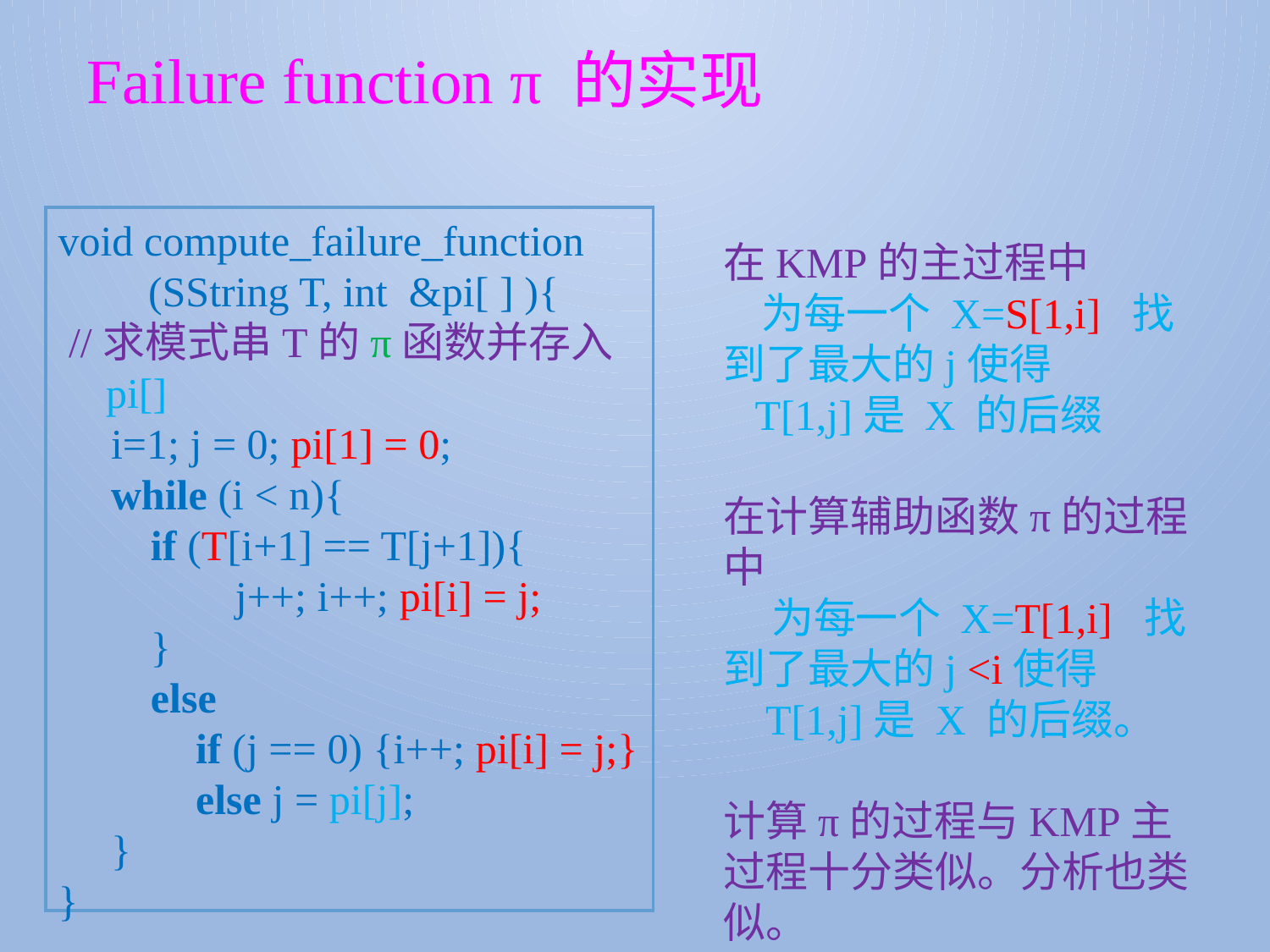

# Failure function π 的实现
void compute_failure_function
    (SString T, int  &pi[ ] ){
 //求模式串T的π函数并存入pi[]
     i=1; j = 0; pi[1] = 0;
     while (i < n){
    if (T[i+1] == T[j+1]){
    	j++; i++; pi[i] = j;
    }
    else
            if (j == 0) {i++; pi[i] = j;}
            else j = pi[j];
     }
}
在KMP的主过程中
   为每一个 X=S[1,i]  找到了最大的j使得
   T[1,j]是 X 的后缀

在计算辅助函数π的过程中
    为每一个 X=T[1,i]  找到了最大的j <i使得
    T[1,j]是 X 的后缀。

计算π的过程与KMP主过程十分类似。分析也类似。